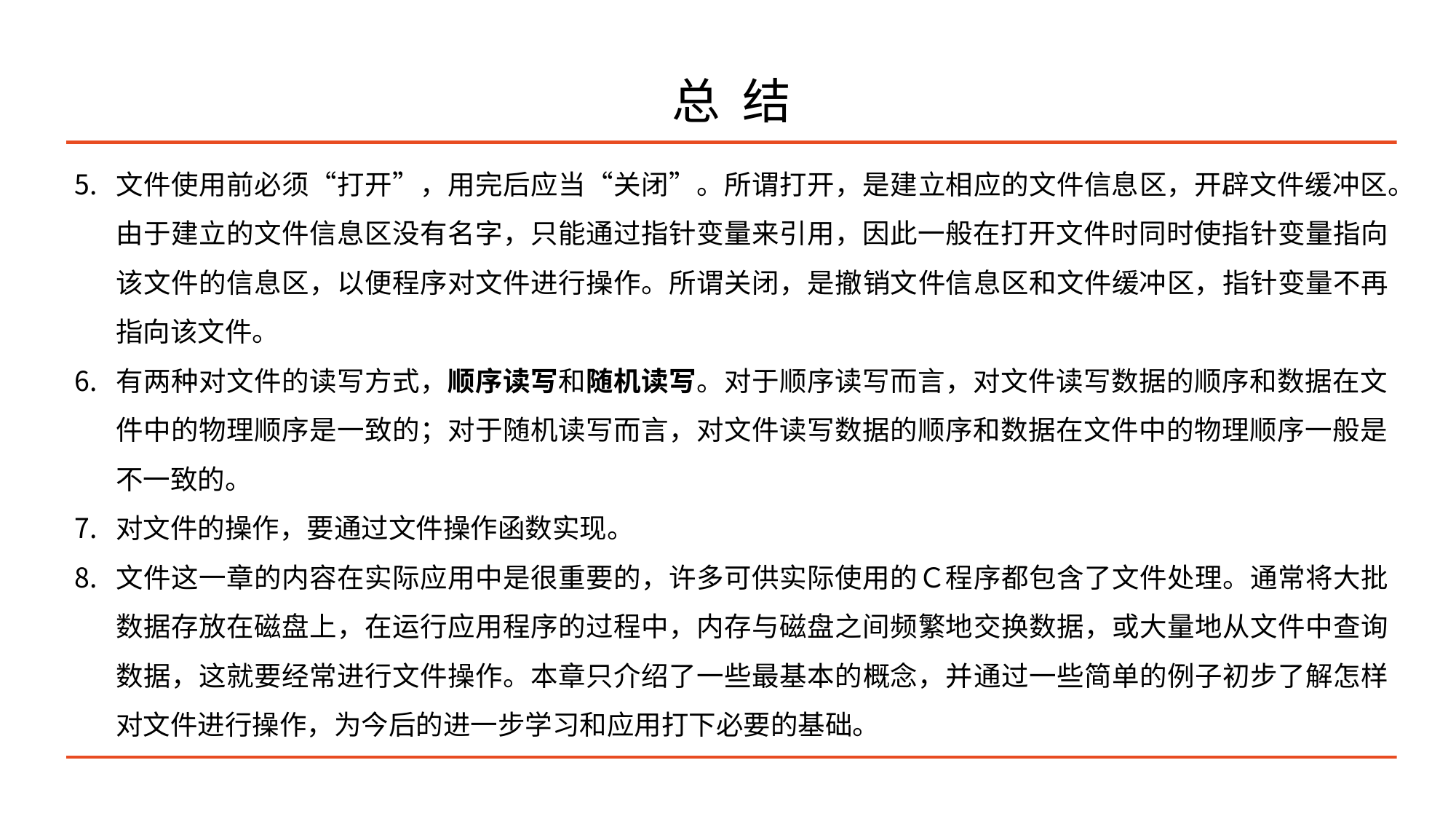

# 总  结
文件使用前必须“打开”，用完后应当“关闭”。所谓打开，是建立相应的文件信息区，开辟文件缓冲区。由于建立的文件信息区没有名字，只能通过指针变量来引用，因此一般在打开文件时同时使指针变量指向该文件的信息区，以便程序对文件进行操作。所谓关闭，是撤销文件信息区和文件缓冲区，指针变量不再指向该文件。
有两种对文件的读写方式，顺序读写和随机读写。对于顺序读写而言，对文件读写数据的顺序和数据在文件中的物理顺序是一致的；对于随机读写而言，对文件读写数据的顺序和数据在文件中的物理顺序一般是不一致的。
对文件的操作，要通过文件操作函数实现。
文件这一章的内容在实际应用中是很重要的，许多可供实际使用的Ｃ程序都包含了文件处理。通常将大批数据存放在磁盘上，在运行应用程序的过程中，内存与磁盘之间频繁地交换数据，或大量地从文件中查询数据，这就要经常进行文件操作。本章只介绍了一些最基本的概念，并通过一些简单的例子初步了解怎样对文件进行操作，为今后的进一步学习和应用打下必要的基础。